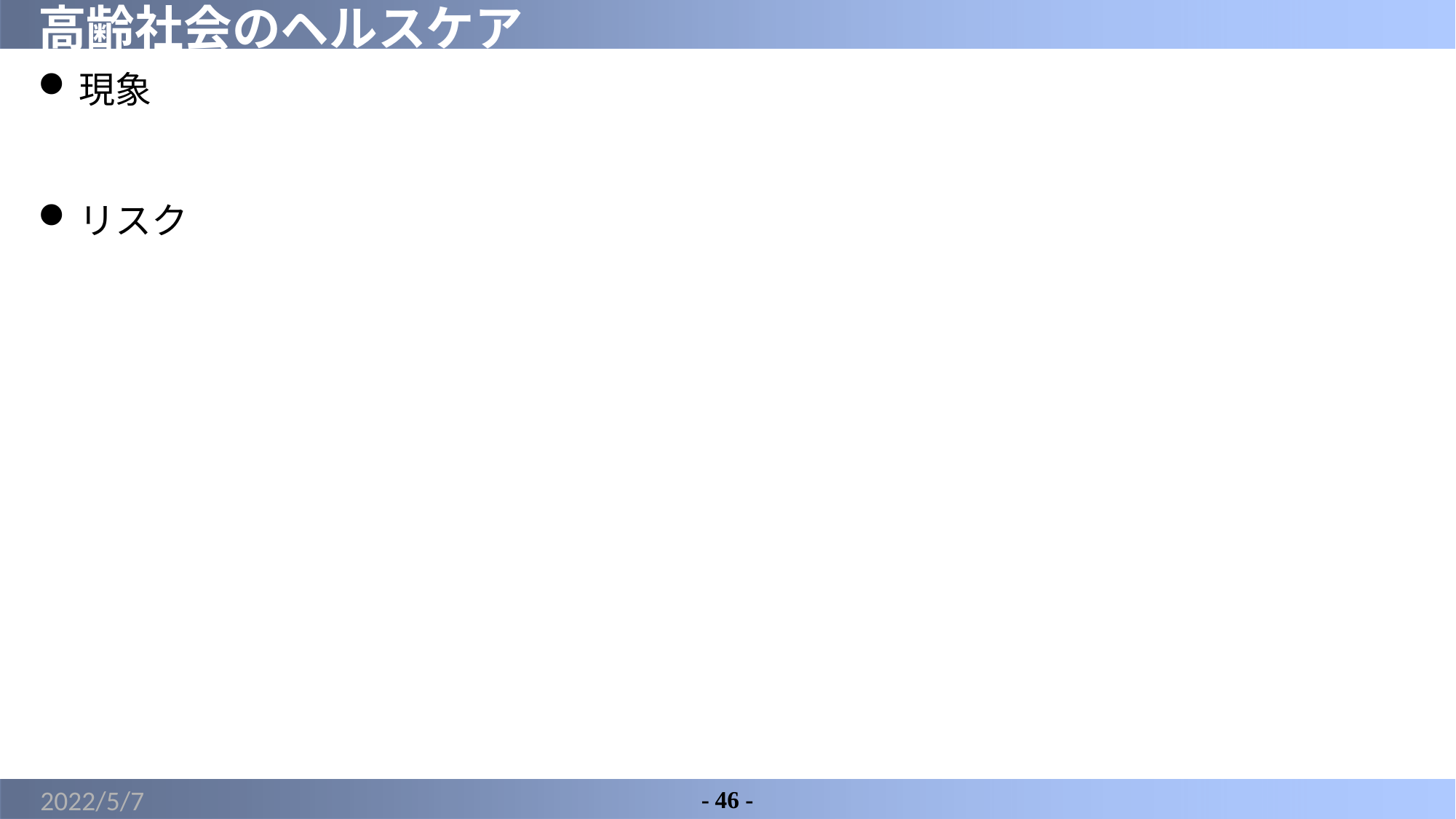

# 高齢社会のヘルスケア
現象

リスク

2022/5/7
- 46 -